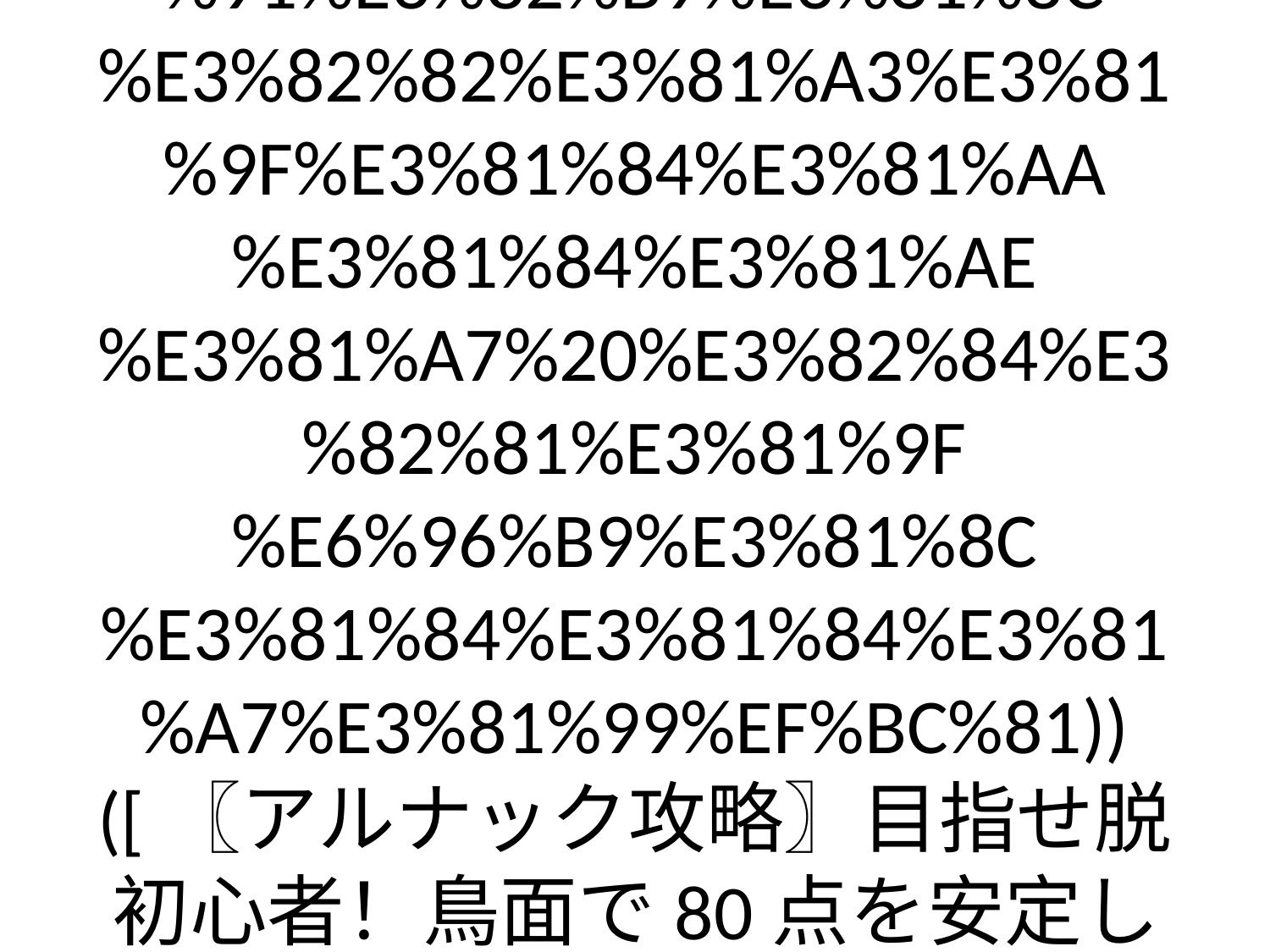

# - **遺物カードは慎重に:** 遺物（アーティファクト）カードは購入直後に即時効果が使える点が魅力ですが、**基本的に「今その効果が必要なとき」にだけ買う**ようにします ([アルナック攻略：②基本的な考え方｜京大シミュ研](https://note.com/ku_simken/n/ncbc99c958430#:~:text=%E3%81%82%E3%81%A8%E3%81%AF%E3%80%81%E8%B3%87%E6%BA%90%E3%81%AE%E5%BA%8F%E5%88%97%E3%82%92%E5%8F%82%E8%80%83%E3%81%AB%E3%80%81%E8%B2%B7%E3%81%86%E3%82%AB%E3%83%BC%E3%83%89%E3%82%92%E8%80%83%E3%81%88%E3%81%A6%E3%82%82%E3%82%89%E3%81%88%E3%82%8C%E3%81%B0%E3%81%A8%E6%80%9D%E3%81%84%E3%81%BE%E3%81%99%E3%80%82))。遺物を手札から使うには石版1枚が必要になるため連打しづらく、弱い遺物を手札に抱えても結局使わずにアクション消費（=カードを引いて無料アクションとして0.2手番稼ぐ程度）にしてしまうことも多いからです ([〖アルナック攻略〗目指せ脱初心者！鳥面で80点を安定して取る方法！ - カズンズンブログ](https://kazunzun.com/wp/arunakku-kihonsenryaku#:~:text=%E9%81%BA%E7%89%A9%E3%81%AF%E6%89%8B%E6%9C%AD%E3%81%8B%E3%82%89%E4%BD%BF%E3%81%86%E6%99%82%E3%81%AB%20%E7%9F%B3%E7%89%88%E3%81%8C%E5%BF%85%E8%A6%81%E3%81%AA%E3%81%AE%E3%81%A7%E4%BD%BF%E3%81%84%E3%81%A5%E3%82%89%E3%81%84%E3%82%93%E3%81%A7%E3%81%99%E2%80%A6))。特に**ラウンド終了時にコンパスが余っているからといって、なんとなく遺物を買ってしまう行為は避けましょう** ([〖アルナック攻略〗目指せ脱初心者！鳥面で80点を安定して取る方法！ - カズンズンブログ](https://kazunzun.com/wp/arunakku-kihonsenryaku#:~:text=%E3%83%A9%E3%82%A6%E3%83%B3%E3%83%89%E7%B5%82%E4%BA%86%E6%99%82%E3%81%AB%E3%82%B3%E3%83%B3%E3%83%91%E3%82%B9%E3%81%8C%E4%BD%99%E3%82%8B%E3%81%A8%E3%80%81%20%E3%81%A4%E3%81%84%E3%81%A4%E3%81%84%E9%81%BA%E7%89%A9%E3%82%92%E8%B2%B7%E3%81%A3%E3%81%A1%E3%82%83%E3%81%86%E3%81%93%E3%81%A8%20%E3%81%82%E3%82%8A%E3%81%BE%E3%81%9B%E3%82%93%E3%81%8B%EF%BC%9F))。「せっかくのコンパスを無駄にしたくない」と弱い遺物を買うくらいなら、**次ラウンドに持ち越して強い遺物を待つか、そのコンパスで探索に出た方がよほど有益**です ([〖アルナック攻略〗目指せ脱初心者！鳥面で80点を安定して取る方法！ - カズンズンブログ](https://kazunzun.com/wp/arunakku-kihonsenryaku#:~:text=%E3%81%9D%E3%82%8C%E3%81%AF%E3%82%B3%E3%83%B3%E3%83%91%E3%82%B9%E3%81%8C%E3%82%82%E3%81%A3%E3%81%9F%E3%81%84%E3%81%AA%E3%81%84%E3%81%AE%E3%81%A7%20%E3%82%84%E3%82%81%E3%81%9F%E6%96%B9%E3%81%8C%E3%81%84%E3%81%84%E3%81%A7%E3%81%99%EF%BC%81)) ([〖アルナック攻略〗目指せ脱初心者！鳥面で80点を安定して取る方法！ - カズンズンブログ](https://kazunzun.com/wp/arunakku-kihonsenryaku#:~:text=%E3%81%A1%E3%81%AA%E3%81%BF%E3%81%AB%E6%8E%A2%E7%B4%A2%E3%81%A7%E3%82%82%E3%81%84%E3%81%84%E3%81%A7%E3%81%99%EF%BC%81))。例えば余ったコンパス3個でレベルⅠの遺跡発見に行けば**偶像＋守護者討伐で最大8点**になりますし、レベルⅡなら**11点**にもなります ([〖アルナック攻略〗目指せ脱初心者！鳥面で80点を安定して取る方法！ - カズンズンブログ](https://kazunzun.com/wp/arunakku-kihonsenryaku#:~:text=%E3%83%AC%E3%83%99%E3%83%AB%E2%85%A0%E3%81%AE%E6%8E%A2%E7%B4%A2%E3%81%AA%E3%82%89%20%E5%AE%88%E8%AD%B7%E8%80%85%E3%81%BE%E3%81%A7%E5%80%92%E3%81%97%E3%81%A68%E7%82%B9%E5%8F%96%E3%82%8C%E3%82%8B%E3%81%97%E3%80%81%20%E3%83%AC%E3%83%99%E3%83%AB%E2%85%A1%E3%81%AE%E6%8E%A2%E7%B4%A2%E3%81%AA%E3%82%8911%E7%82%B9%E5%8F%96%E3%82%8C%E3%81%BE%E3%81%99%E3%80%82))。遺物を買ってもそれ自体はだいたい1～2点にしかなりません。したがって、遺物カードは**「今その効果で研究や守護者討伐に役立つ」場合のみピンポイントで取る**のがコツです ([アルナック攻略：②基本的な考え方｜京大シミュ研](https://note.com/ku_simken/n/ncbc99c958430#:~:text=%E3%81%82%E3%81%A8%E3%81%AF%E3%80%81%E8%B3%87%E6%BA%90%E3%81%AE%E5%BA%8F%E5%88%97%E3%82%92%E5%8F%82%E8%80%83%E3%81%AB%E3%80%81%E8%B2%B7%E3%81%86%E3%82%AB%E3%83%BC%E3%83%89%E3%82%92%E8%80%83%E3%81%88%E3%81%A6%E3%82%82%E3%82%89%E3%81%88%E3%82%8C%E3%81%B0%E3%81%A8%E6%80%9D%E3%81%84%E3%81%BE%E3%81%99%E3%80%82))。例えば「今すぐ矢じりが1つ欲しい」「カードを2枚引ければ研究が進む」といった状況なら、その効果の遺物を取得しましょう。それ以外では**無理に遺物は買わない**のが得策です ([〖アルナック攻略〗目指せ脱初心者！鳥面で80点を安定して取る方法！ - カズンズンブログ](https://kazunzun.com/wp/arunakku-kihonsenryaku#:~:text=%E3%81%9D%E3%82%8C%E3%81%AF%E3%82%B3%E3%83%B3%E3%83%91%E3%82%B9%E3%81%8C%E3%82%82%E3%81%A3%E3%81%9F%E3%81%84%E3%81%AA%E3%81%84%E3%81%AE%E3%81%A7%20%E3%82%84%E3%82%81%E3%81%9F%E6%96%B9%E3%81%8C%E3%81%84%E3%81%84%E3%81%A7%E3%81%99%EF%BC%81))。